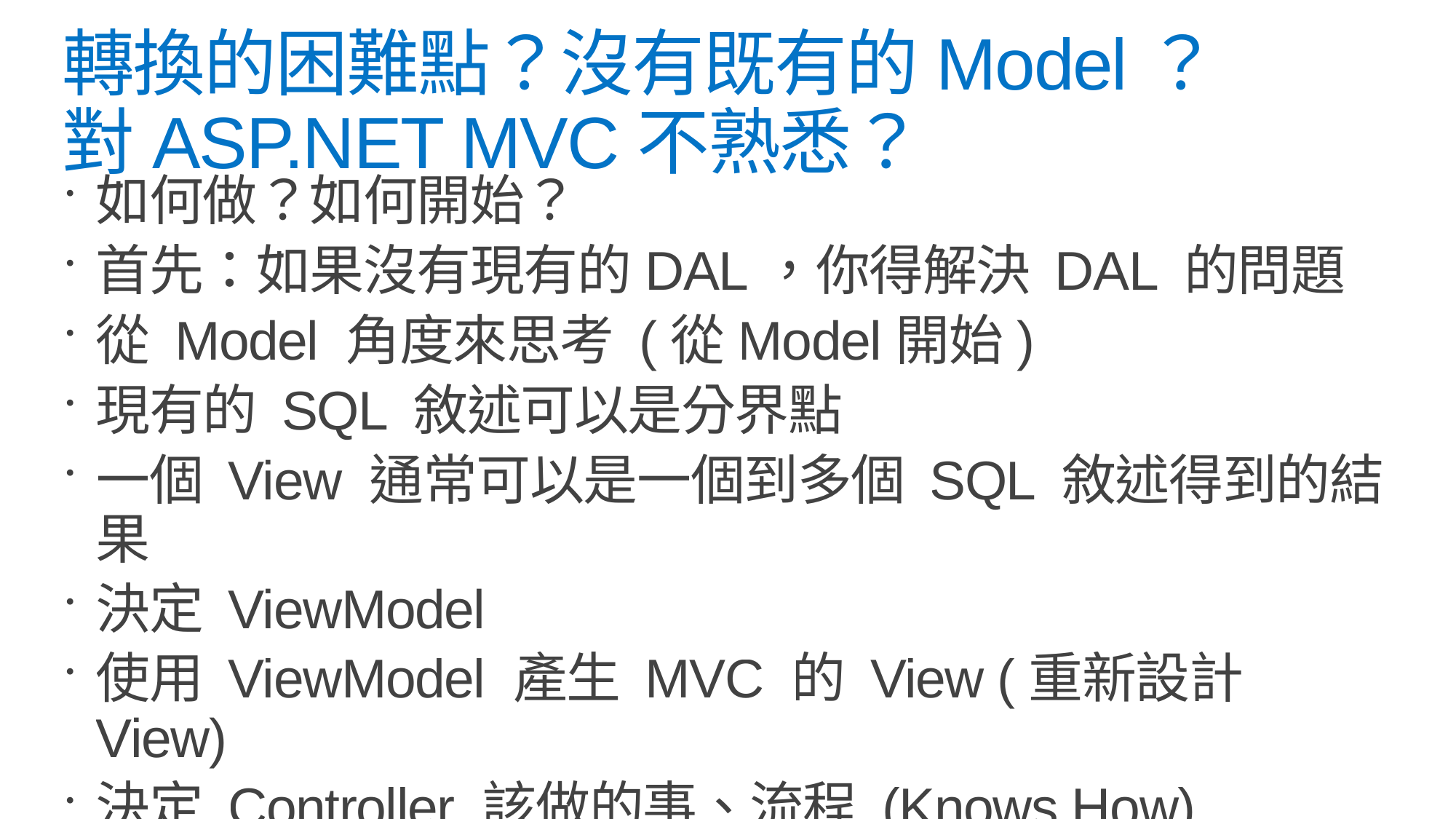

# 轉換的困難點？沒有既有的Model？ 對ASP.NET MVC不熟悉？
如何做？如何開始？
首先：如果沒有現有的DAL，你得解決 DAL 的問題
從 Model 角度來思考 (從Model開始)
現有的 SQL 敘述可以是分界點
一個 View 通常可以是一個到多個 SQL 敘述得到的結果
決定 ViewModel
使用 ViewModel 產生 MVC 的 View (重新設計 View)
決定 Controller 該做的事、流程 (Knows How)